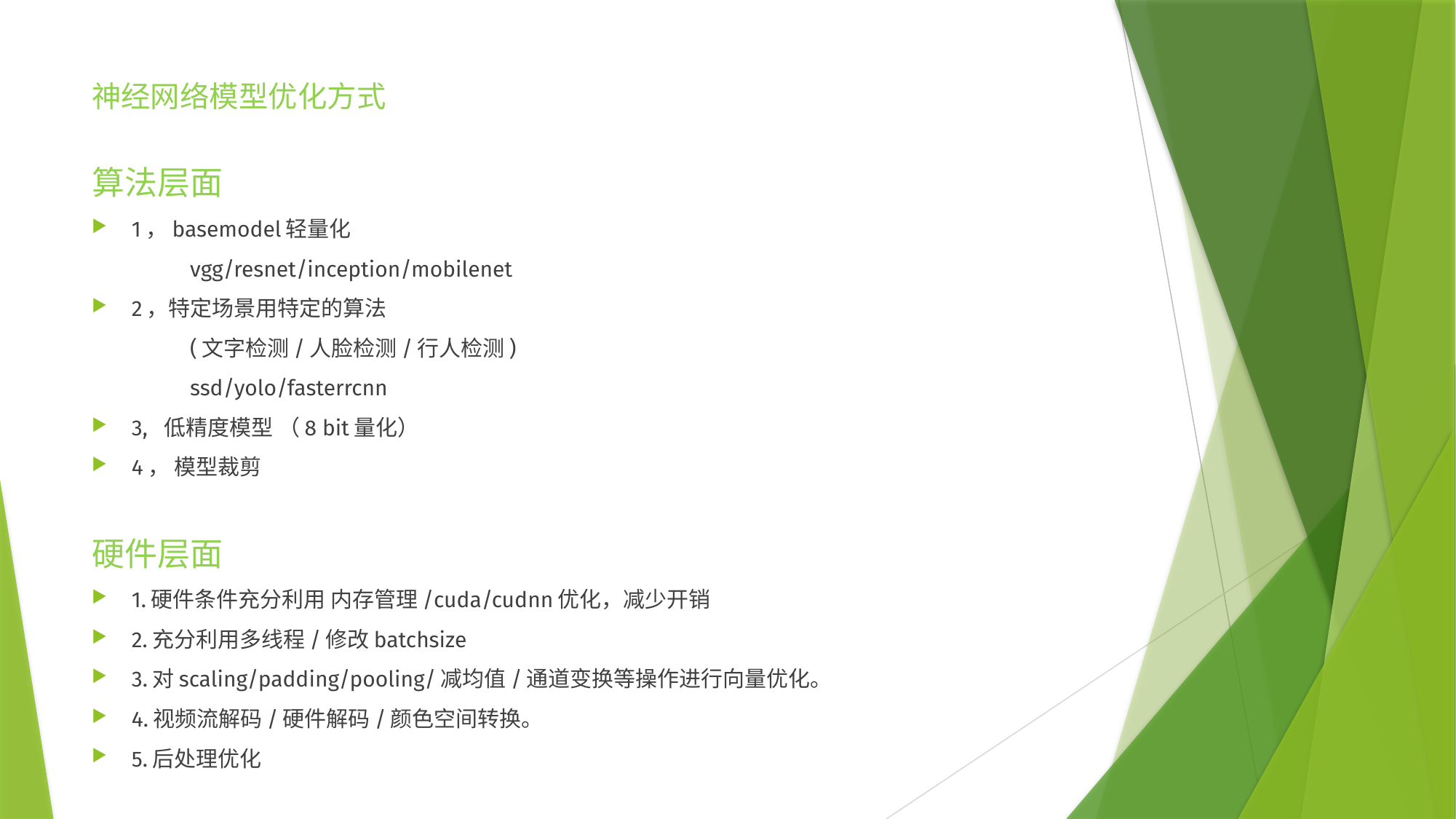

# 神经网络模型优化方式
算法层面
1，basemodel轻量化
	vgg/resnet/inception/mobilenet
2，特定场景用特定的算法
	(文字检测/人脸检测/行人检测)
	ssd/yolo/fasterrcnn
3,  低精度模型 （8 bit量化）
4， 模型裁剪

硬件层面
1.硬件条件充分利用 内存管理/cuda/cudnn优化，减少开销
2.充分利用多线程/修改batchsize
3.对scaling/padding/pooling/减均值/通道变换等操作进行向量优化。
4.视频流解码/硬件解码/颜色空间转换。
5.后处理优化